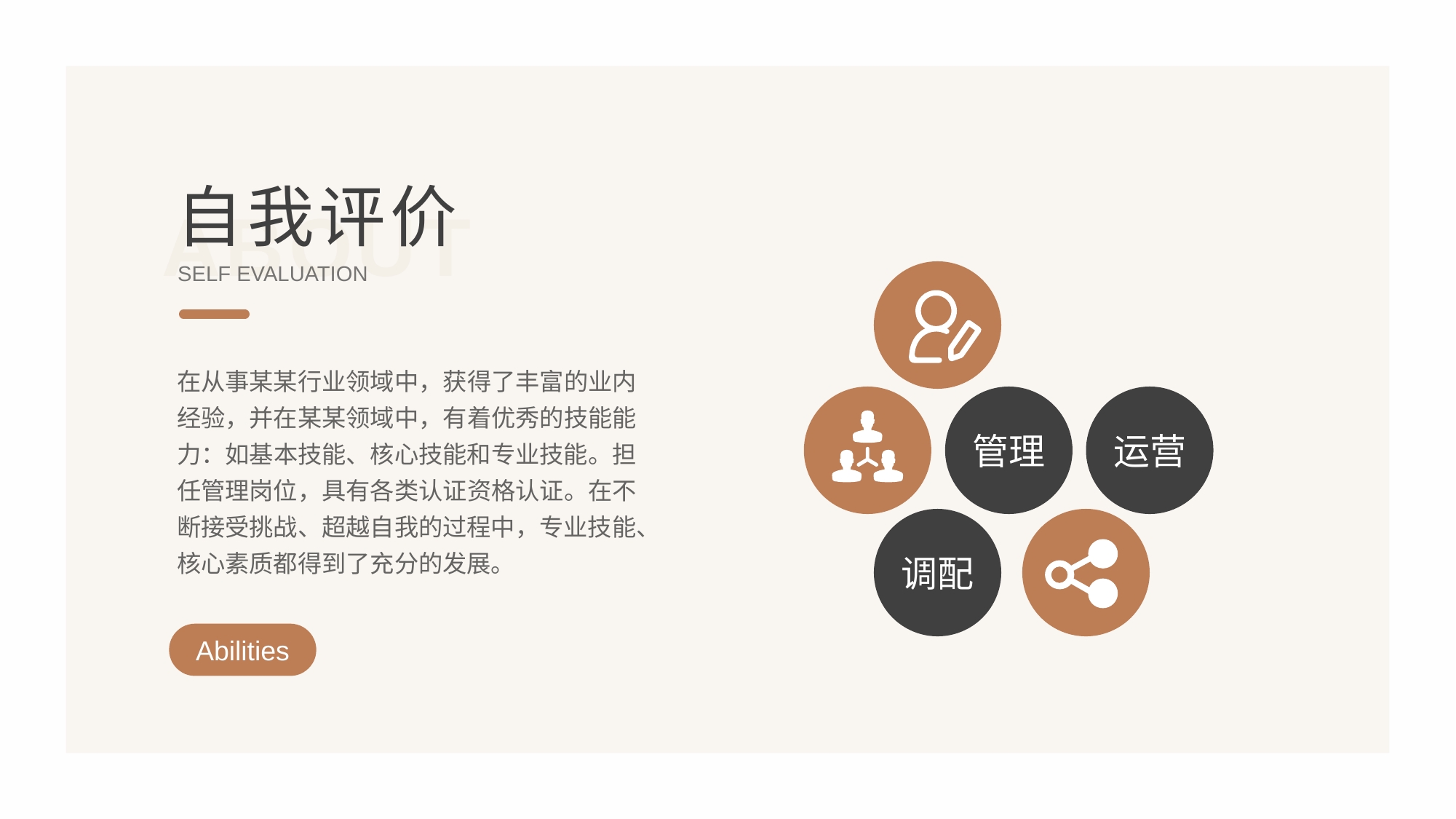

自我评价
ABOUT
SELF EVALUATION

在从事某某行业领域中，获得了丰富的业内经验，并在某某领域中，有着优秀的技能能力：如基本技能、核心技能和专业技能。担任管理岗位，具有各类认证资格认证。在不断接受挑战、超越自我的过程中，专业技能、核心素质都得到了充分的发展。

管理
运营
调配

Abilities